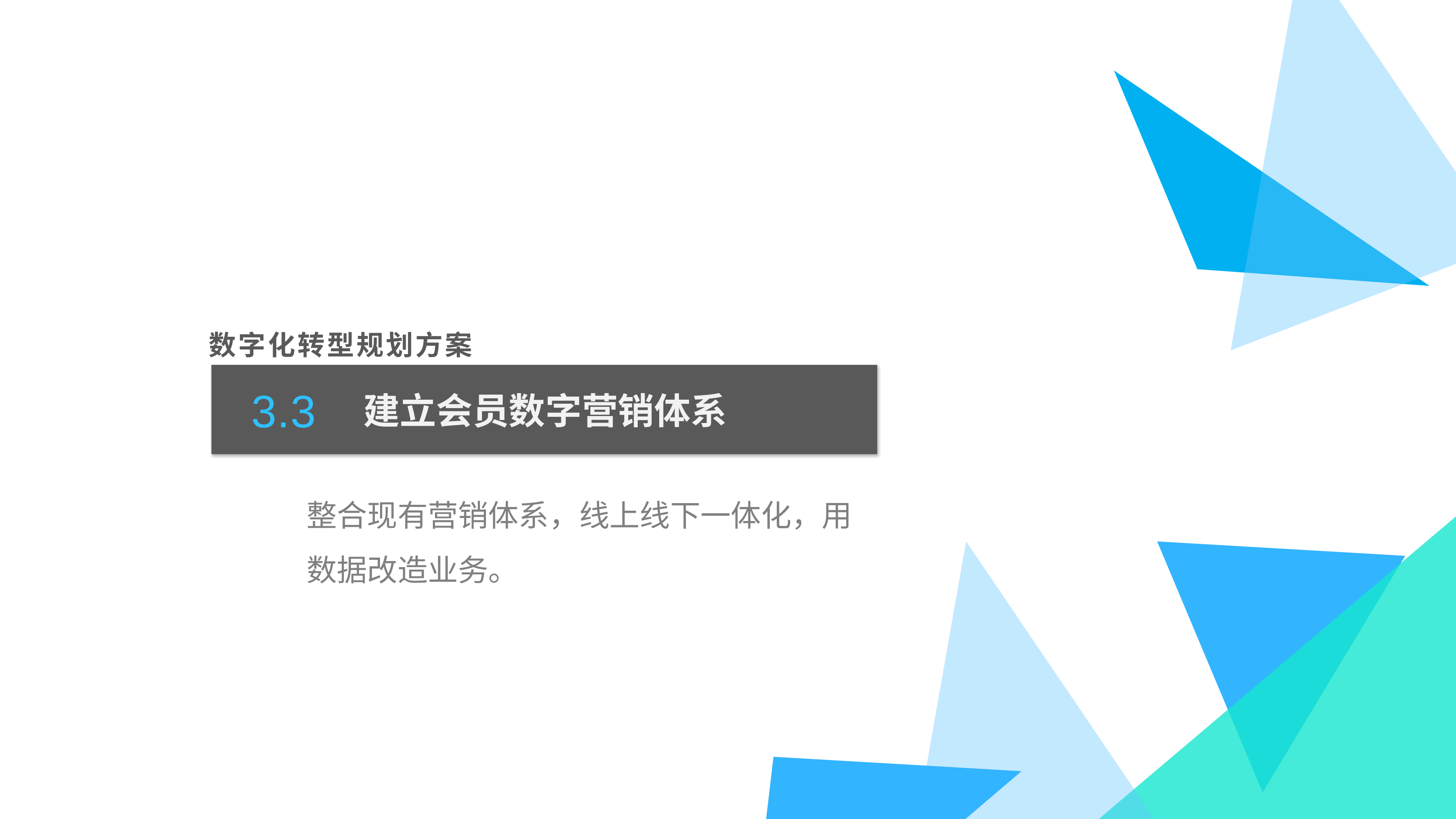

数字化转型规划方案

3.3
# 建立会员数字营销体系
整合现有营销体系，线上线下一体化，用数据改造业务。